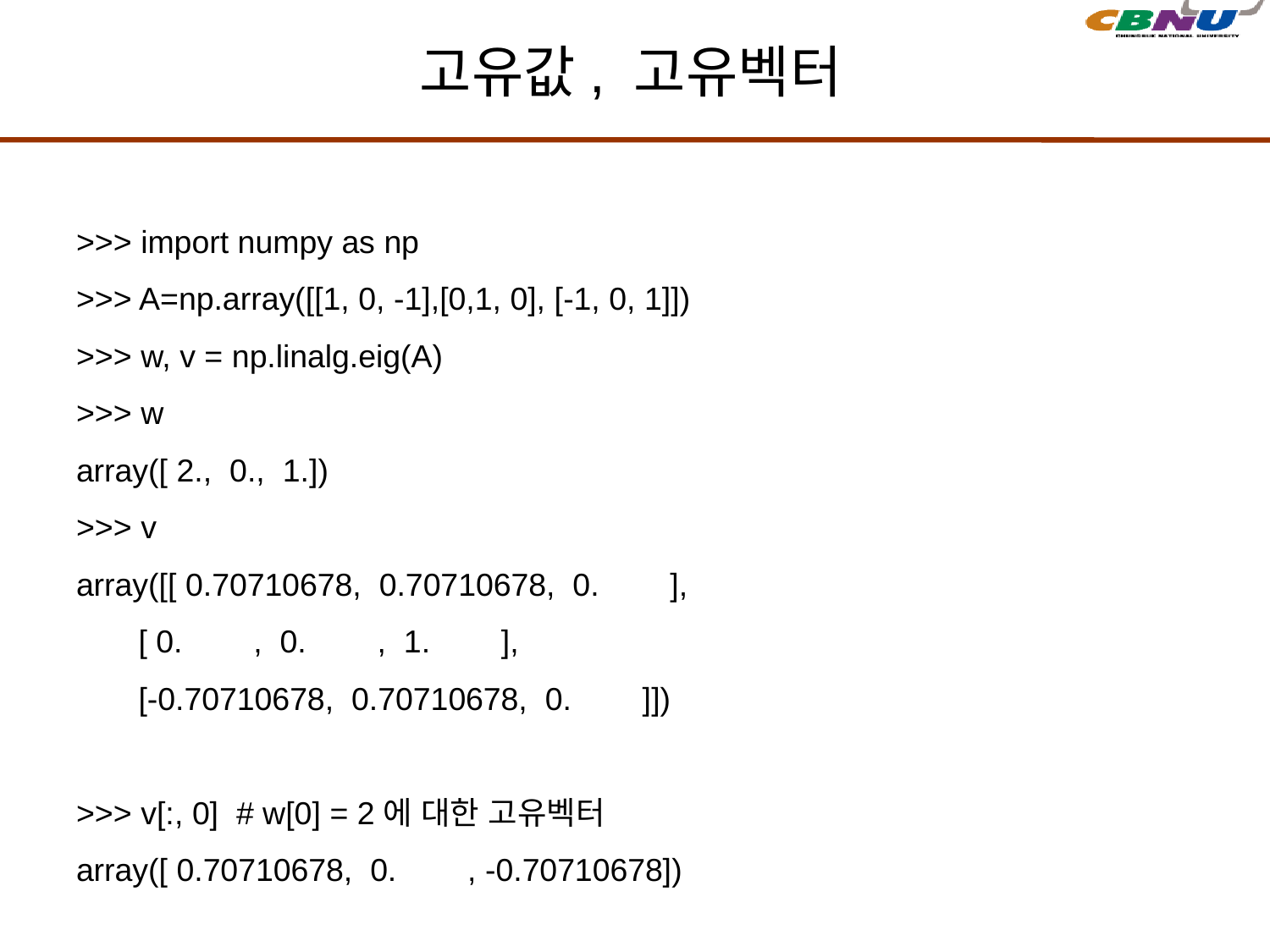

# 고유값, 고유벡터
>>> import numpy as np
>>> A=np.array([[1, 0, -1],[0,1, 0], [-1, 0, 1]])
>>> w, v = np.linalg.eig(A)
>>> w
array([ 2.,  0.,  1.])
>>> v
array([[ 0.70710678,  0.70710678,  0.        ],
       [ 0.        ,  0.        ,  1.        ],
       [-0.70710678,  0.70710678,  0.        ]])

>>> v[:, 0]  # w[0] = 2에 대한 고유벡터
array([ 0.70710678,  0.        , -0.70710678])